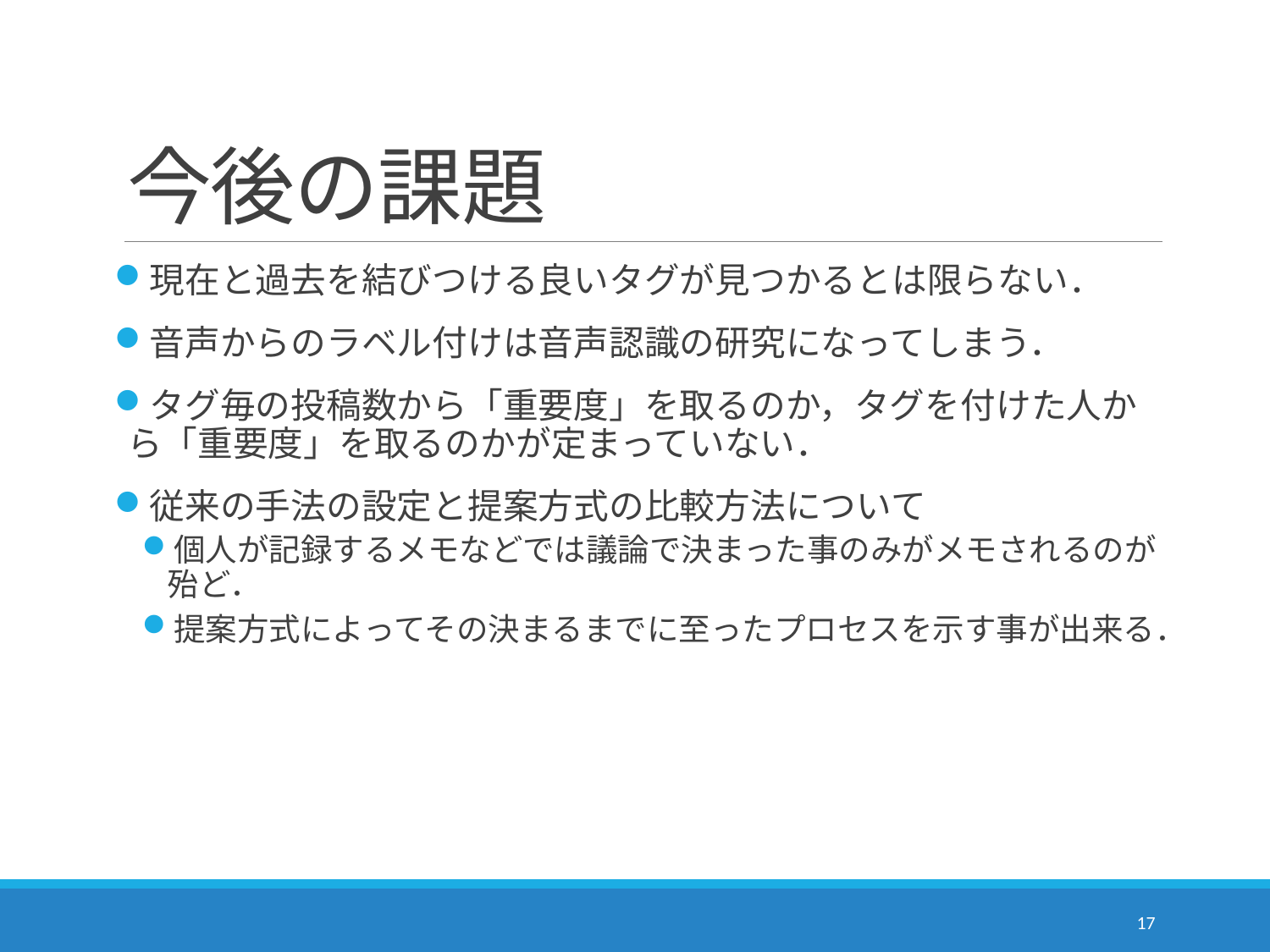

# 今後の課題
現在と過去を結びつける良いタグが見つかるとは限らない．
音声からのラベル付けは音声認識の研究になってしまう．
タグ毎の投稿数から「重要度」を取るのか，タグを付けた人から「重要度」を取るのかが定まっていない．
従来の手法の設定と提案方式の比較方法について
個人が記録するメモなどでは議論で決まった事のみがメモされるのが殆ど．
提案方式によってその決まるまでに至ったプロセスを示す事が出来る．

17